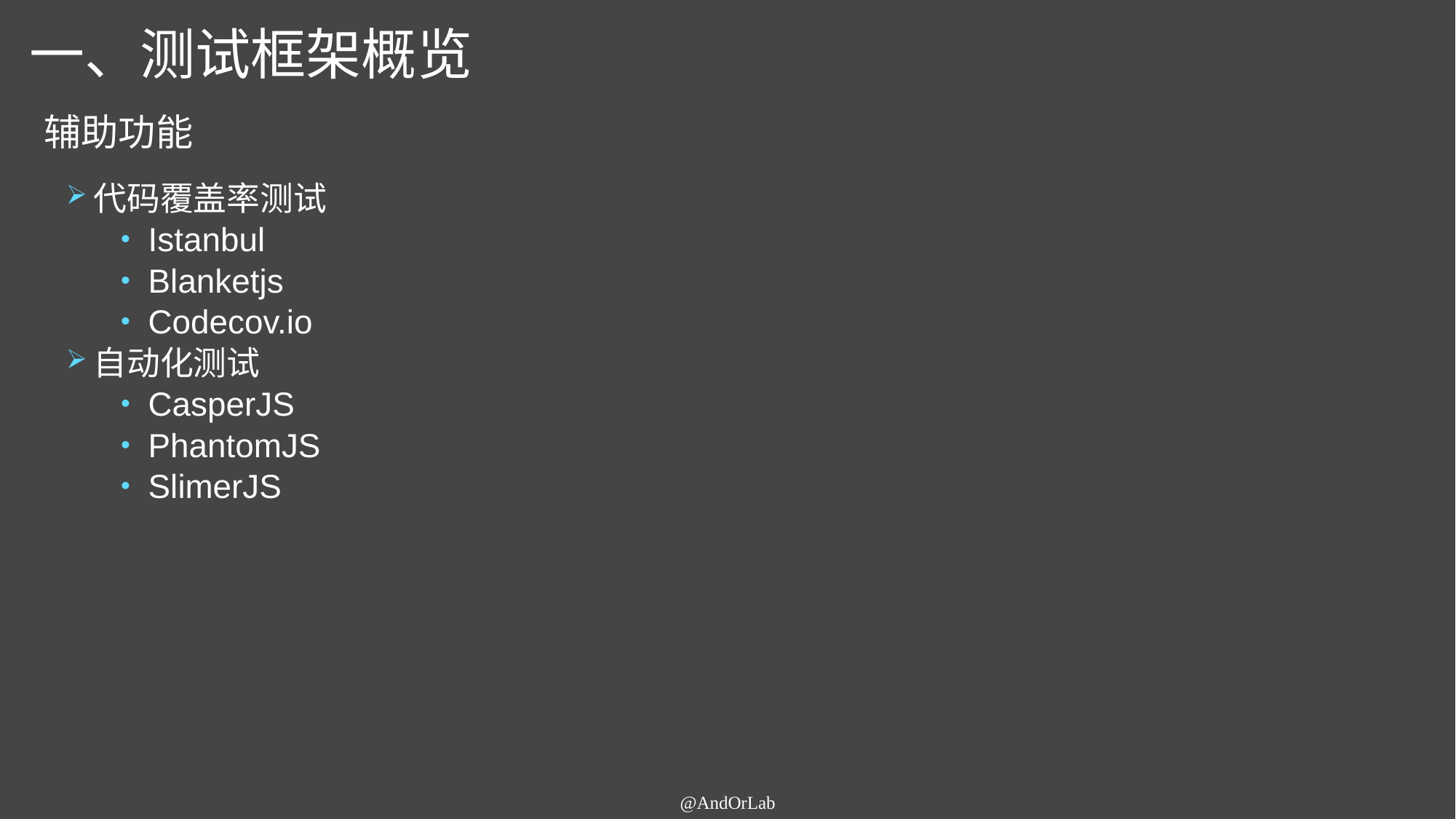

# 一、测试框架概览
辅助功能
代码覆盖率测试
Istanbul
Blanketjs
Codecov.io
自动化测试
CasperJS
PhantomJS
SlimerJS
@AndOrLab